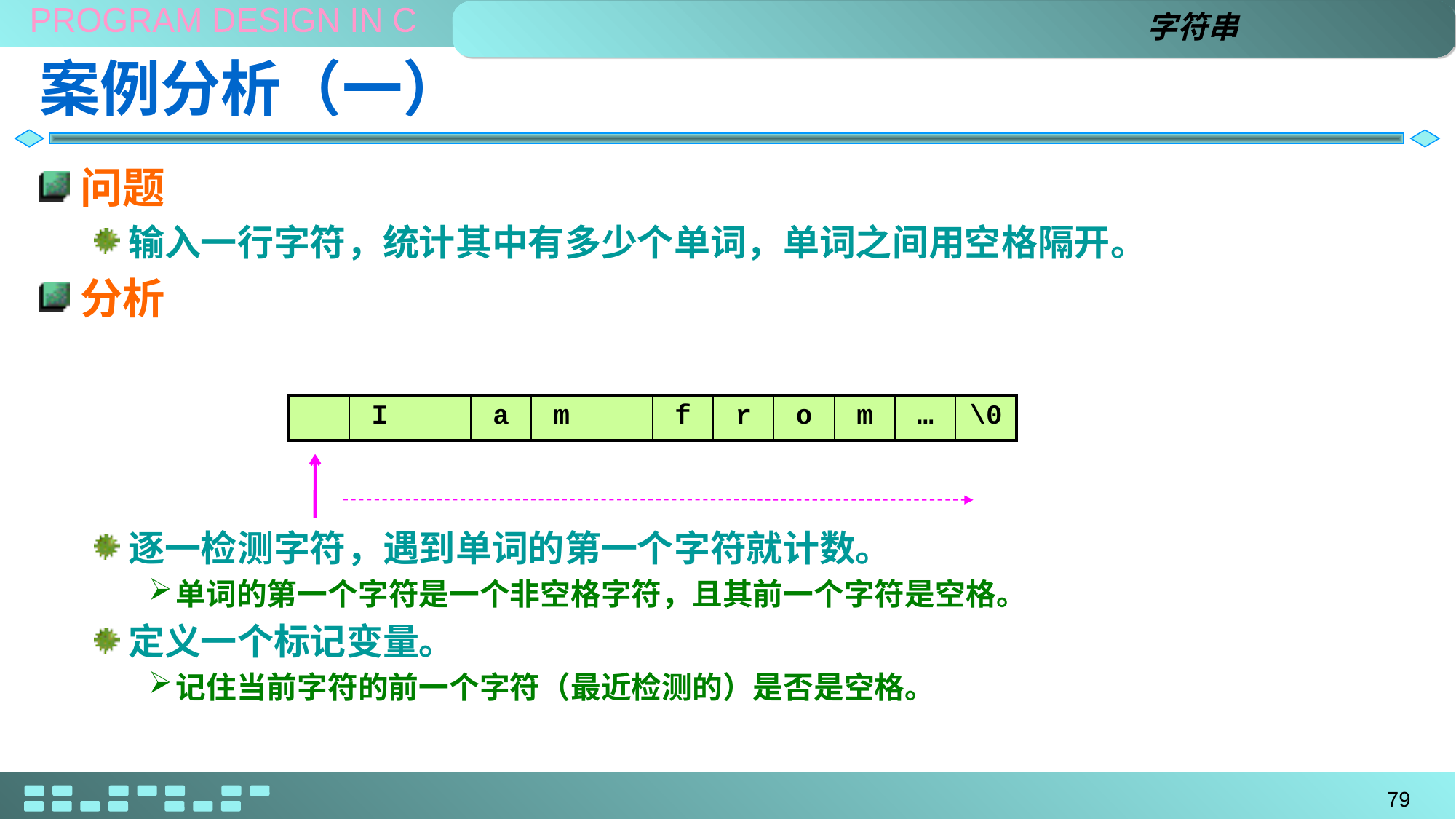

字符串
# 案例分析（一）
问题
输入一行字符，统计其中有多少个单词，单词之间用空格隔开。
分析

逐一检测字符，遇到单词的第一个字符就计数。
单词的第一个字符是一个非空格字符，且其前一个字符是空格。
定义一个标记变量。
记住当前字符的前一个字符（最近检测的）是否是空格。
|  | I |  | a | m |  | f | r | o | m | … | \0 |
| --- | --- | --- | --- | --- | --- | --- | --- | --- | --- | --- | --- |

79